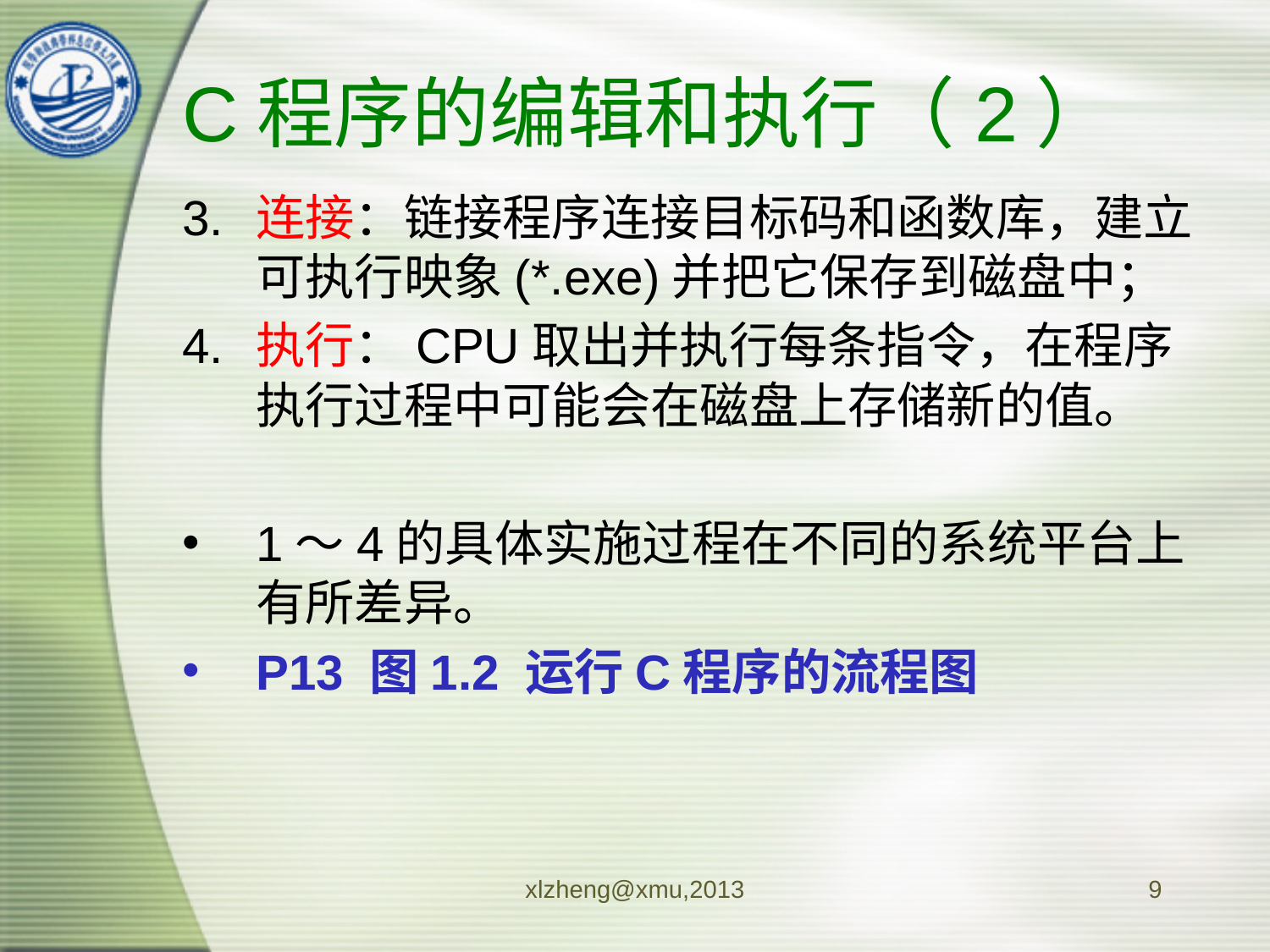

# C程序的编辑和执行（2）
连接：链接程序连接目标码和函数库，建立可执行映象(*.exe)并把它保存到磁盘中；
执行：CPU取出并执行每条指令，在程序执行过程中可能会在磁盘上存储新的值。

1～4的具体实施过程在不同的系统平台上有所差异。
P13 图1.2 运行C程序的流程图
xlzheng@xmu,2013
9